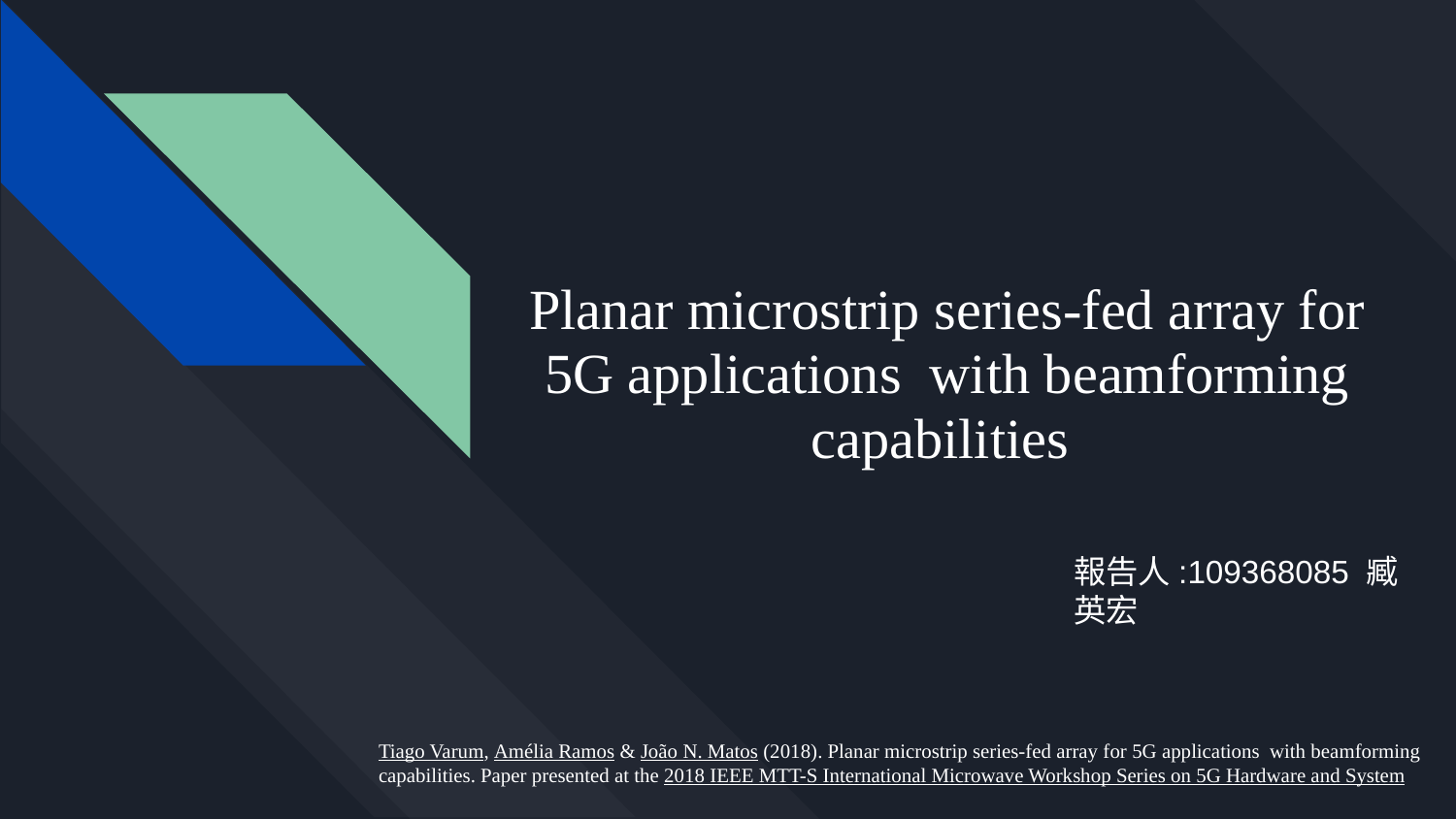

# Planar microstrip series-fed array for 5G applications  with beamforming capabilities
報告人:109368085 臧英宏
Tiago Varum, Amélia Ramos & João N. Matos (2018). Planar microstrip series-fed array for 5G applications  with beamforming capabilities. Paper presented at the 2018 IEEE MTT-S International Microwave Workshop Series on 5G Hardware and System